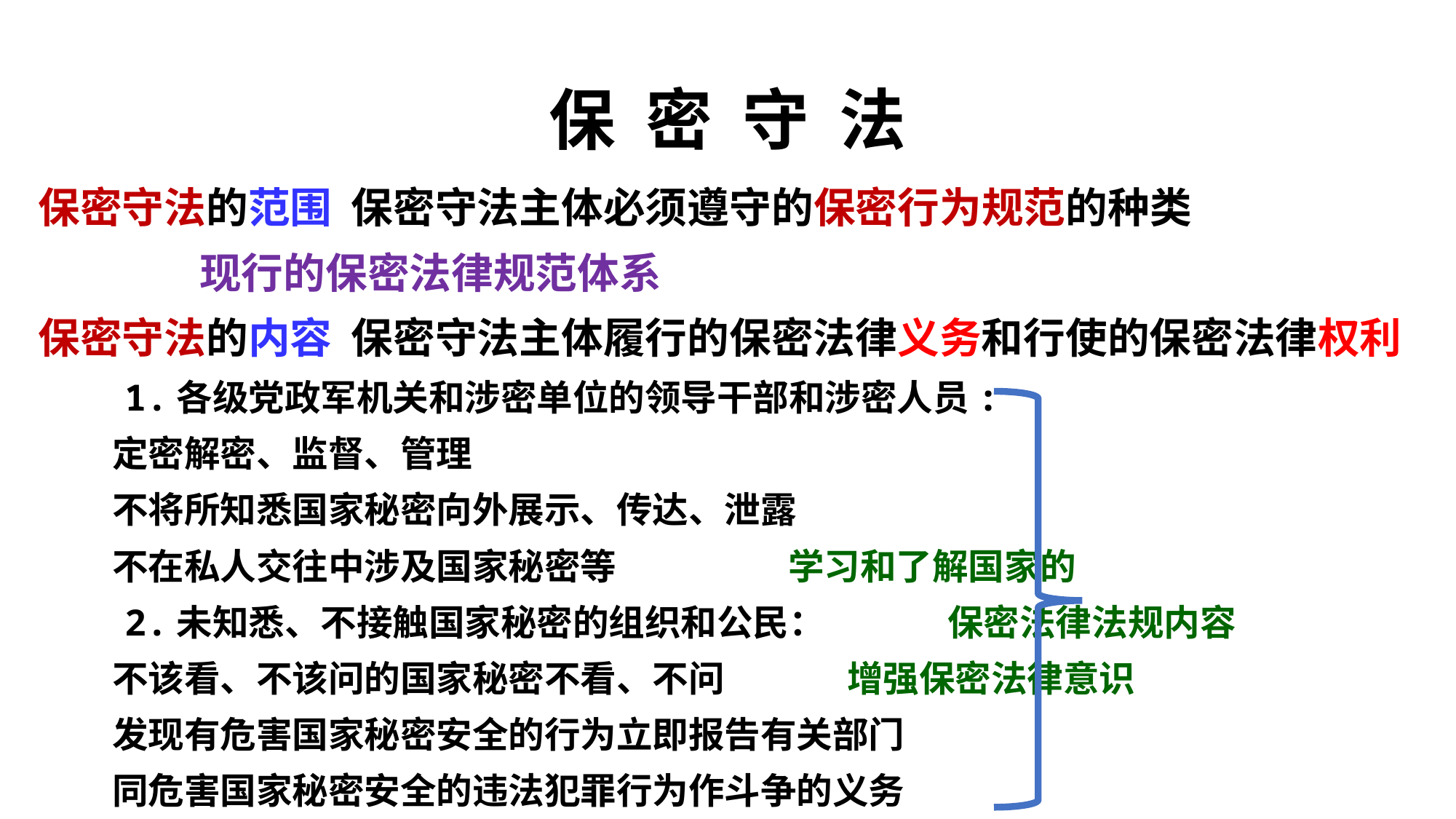

# 保  密  守  法
保密守法的范围  保密守法主体必须遵守的保密行为规范的种类
                现行的保密法律规范体系
保密守法的内容  保密守法主体履行的保密法律义务和行使的保密法律权利
    1.各级党政军机关和涉密单位的领导干部和涉密人员:
        定密解密、监督、管理
        不将所知悉国家秘密向外展示、传达、泄露
        不在私人交往中涉及国家秘密等                     学习和了解国家的
    2.未知悉、不接触国家秘密的组织和公民：               保密法律法规内容
        不该看、不该问的国家秘密不看、不问               增强保密法律意识
        发现有危害国家秘密安全的行为立即报告有关部门
        同危害国家秘密安全的违法犯罪行为作斗争的义务